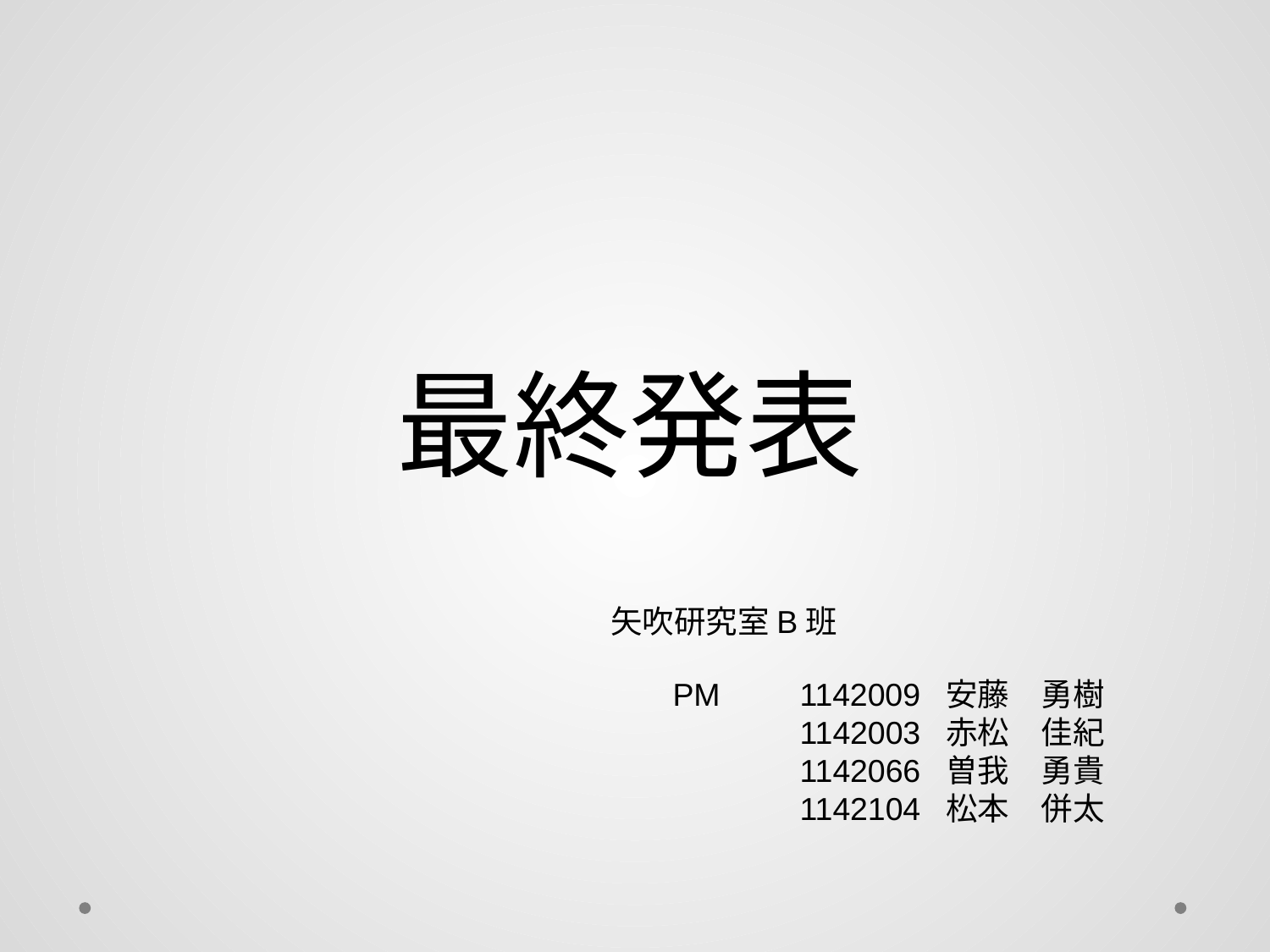

最終発表
矢吹研究室B班
PM	1142009  安藤　勇樹
	1142003  赤松　佳紀
	1142066  曽我　勇貴
	1142104  松本　併太